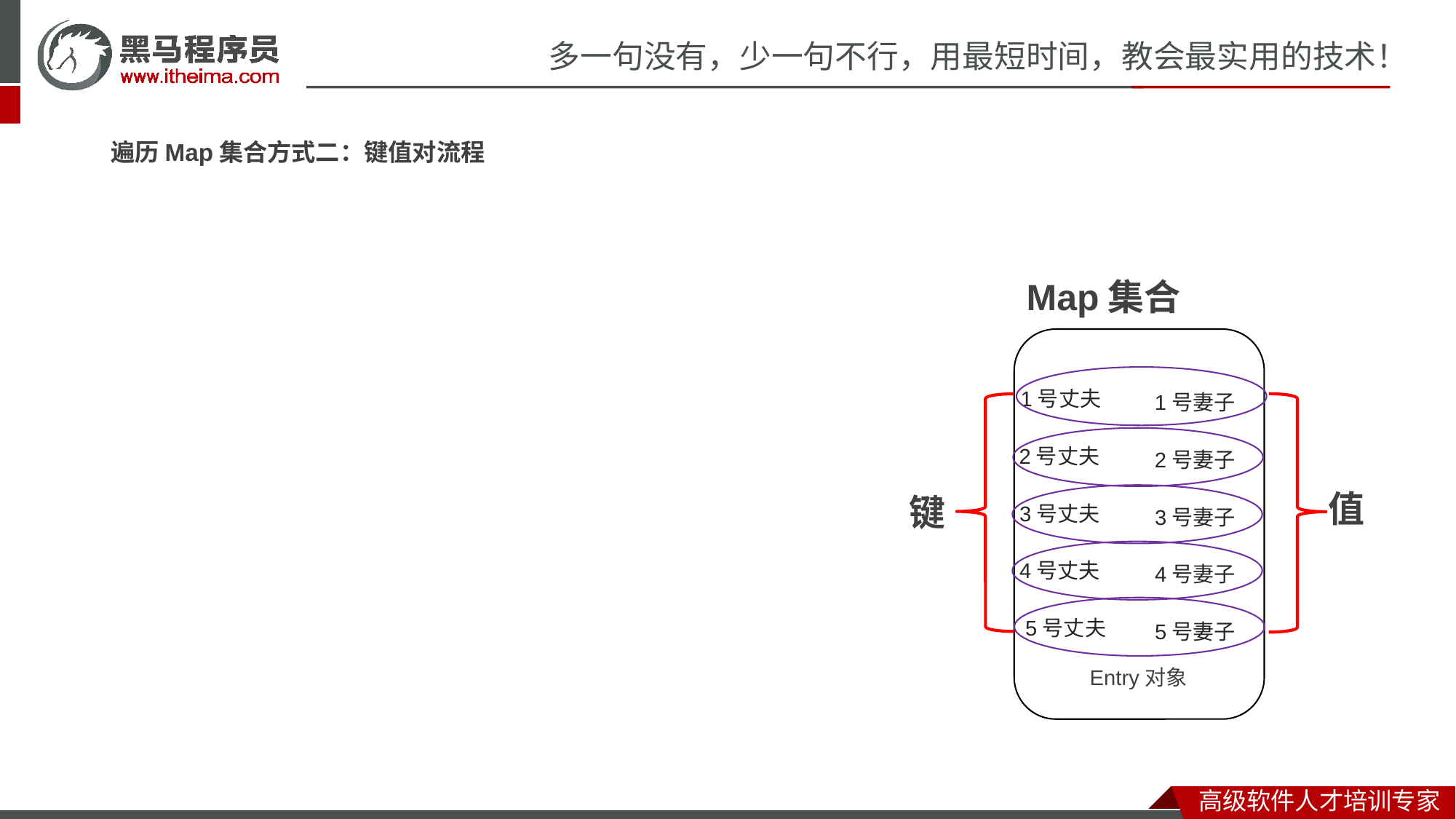

遍历Map集合方式二：键值对流程
Map集合

1号妻子
1号丈夫

2号妻子
2号丈夫
值
键

3号妻子
3号丈夫

4号妻子
4号丈夫

5号妻子
 5号丈夫
Entry对象